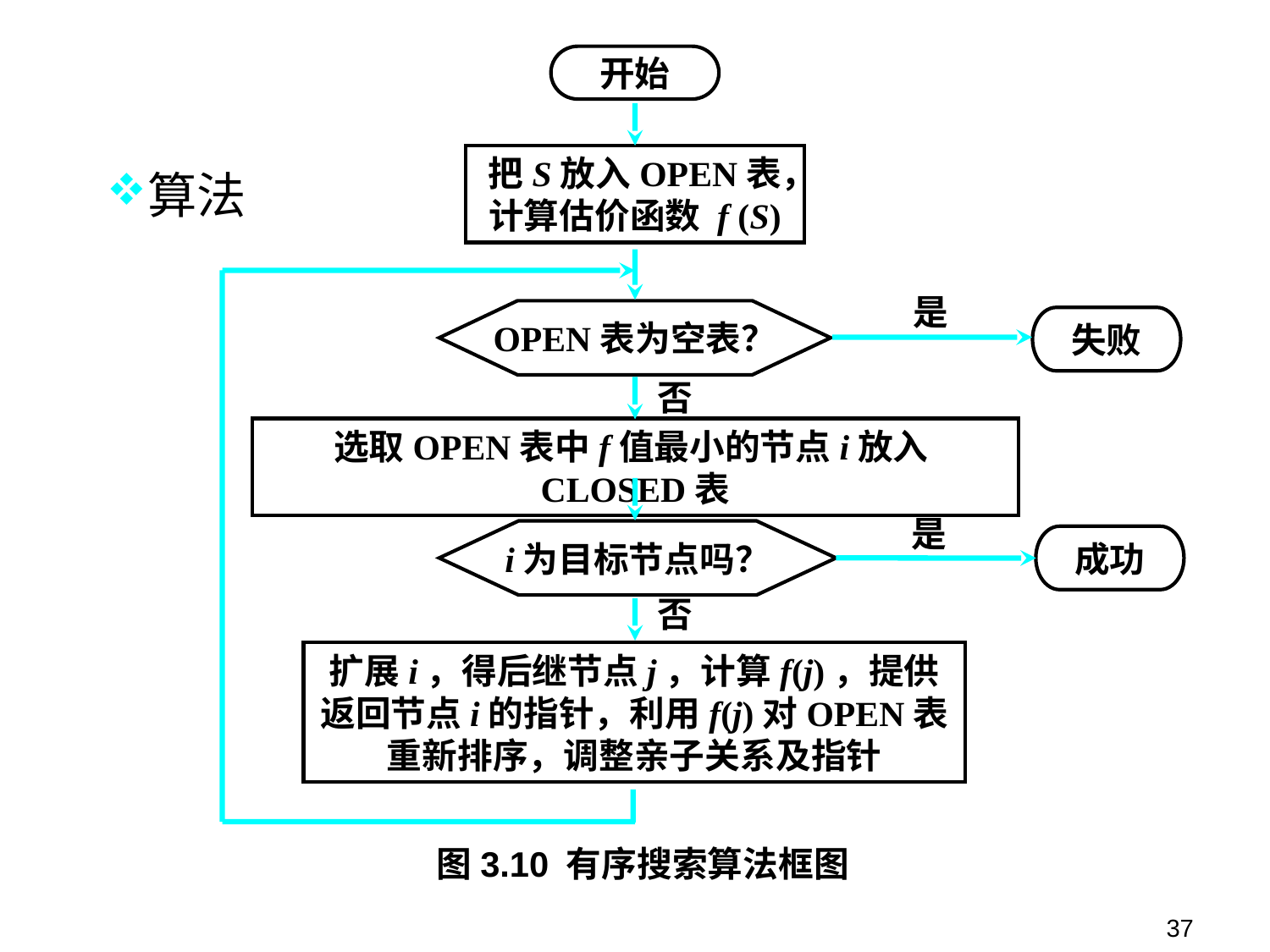

开始

把S放入OPEN表，计算估价函数 f (S)

是
OPEN表为空表？
失败

否

选取OPEN表中f值最小的节点i放入CLOSED表

是
i为目标节点吗？
成功

否

扩展i，得后继节点j，计算f(j)，提供返回节点i的指针，利用f(j)对OPEN表重新排序，调整亲子关系及指针
算法
图3.10 有序搜索算法框图
37